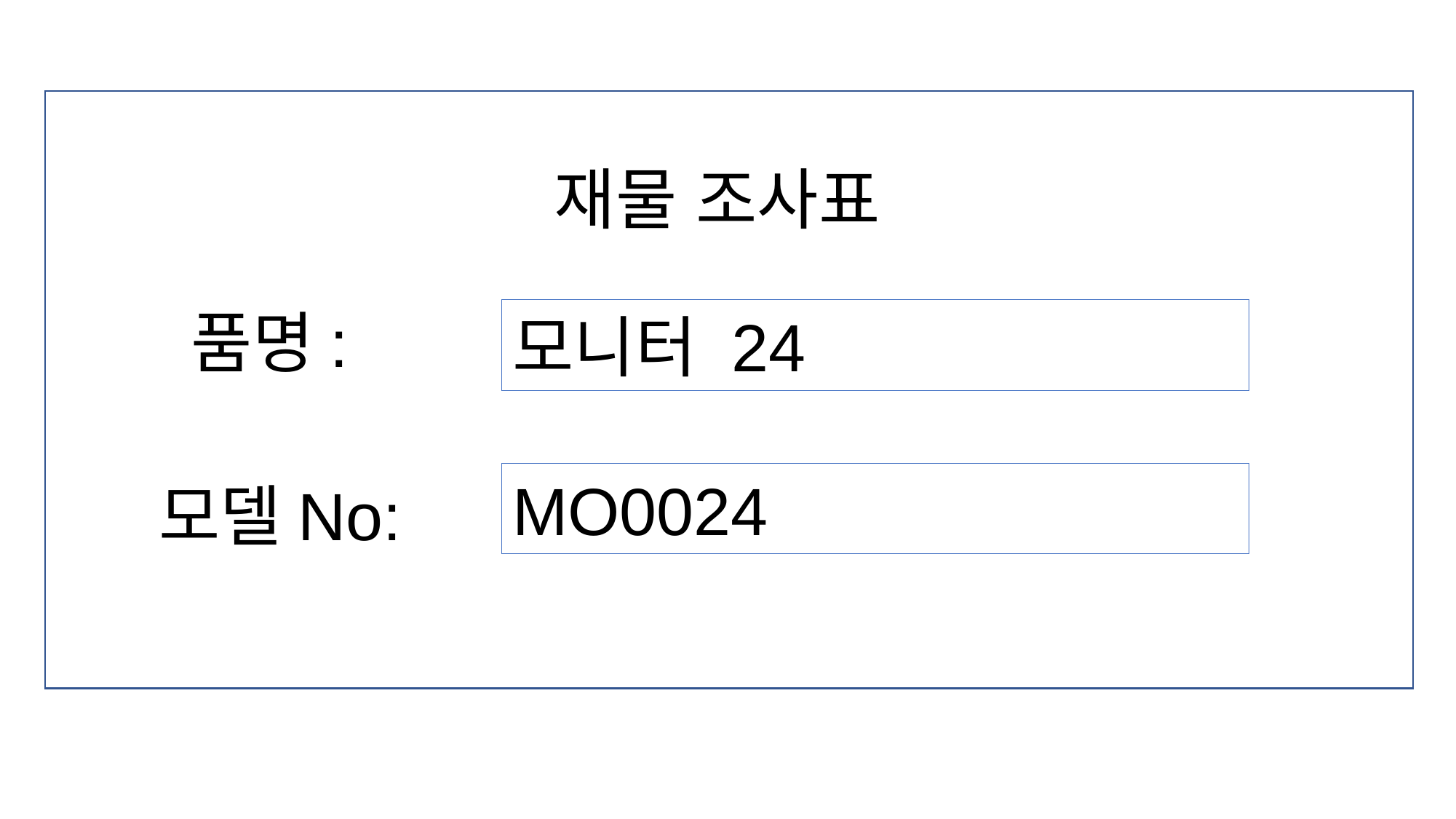

재물 조사표
품명:
모니터 24
MO0024
모델No: